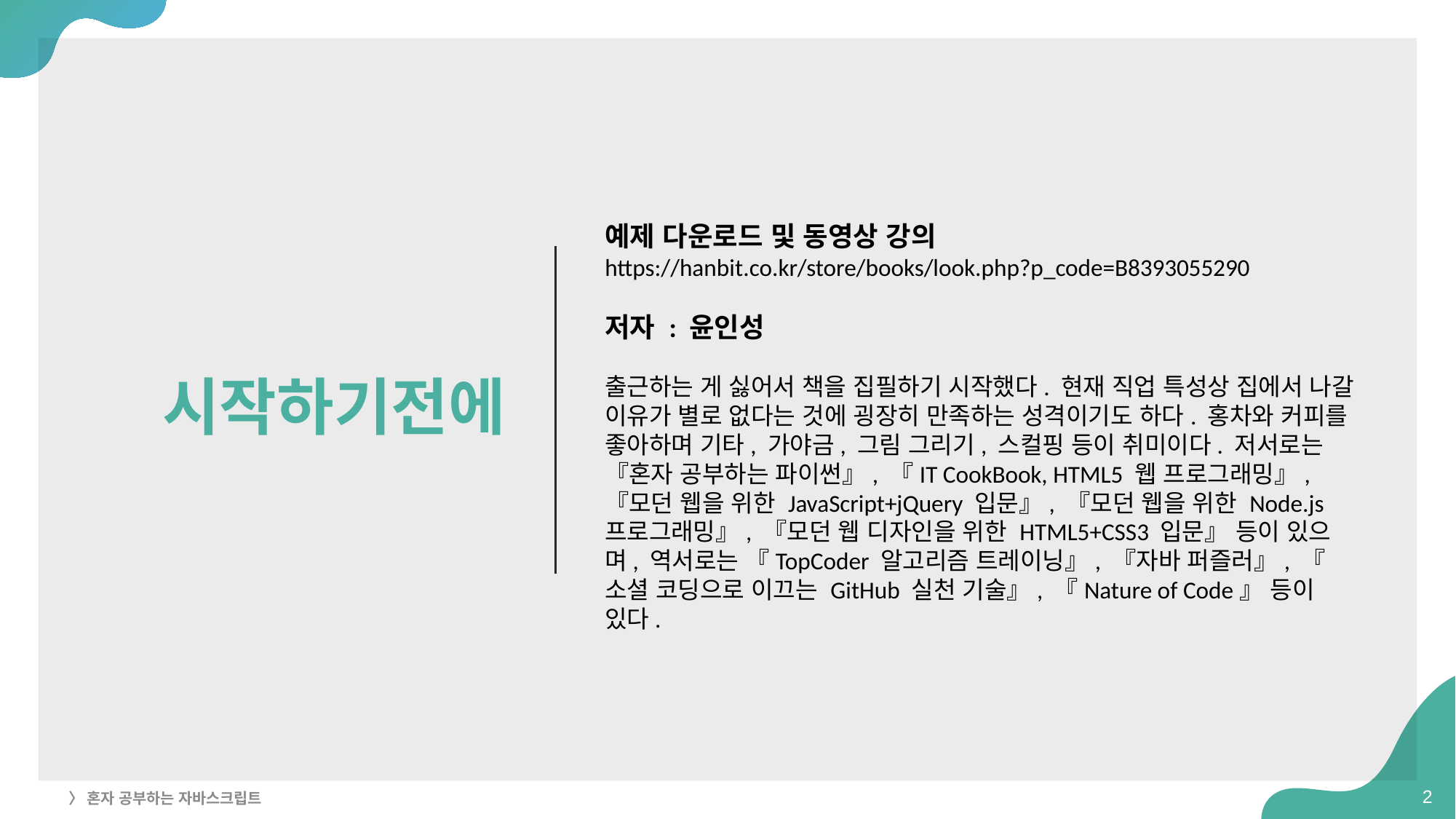

# 시작하기전에

예제 다운로드 및 동영상 강의
https://hanbit.co.kr/store/books/look.php?p_code=B8393055290

저자 : 윤인성

출근하는 게 싫어서 책을 집필하기 시작했다. 현재 직업 특성상 집에서 나갈 이유가 별로 없다는 것에 굉장히 만족하는 성격이기도 하다. 홍차와 커피를 좋아하며 기타, 가야금, 그림 그리기, 스컬핑 등이 취미이다. 저서로는 『혼자 공부하는 파이썬』, 『IT CookBook, HTML5 웹 프로그래밍』, 『모던 웹을 위한 JavaScript+jQuery 입문』, 『모던 웹을 위한 Node.js 프로그래밍』, 『모던 웹 디자인을 위한 HTML5+CSS3 입문』 등이 있으며, 역서로는 『TopCoder 알고리즘 트레이닝』, 『자바 퍼즐러』, 『소셜 코딩으로 이끄는 GitHub 실천 기술』, 『Nature of Code』 등이 있다.
2
〉 혼자 공부하는 자바스크립트